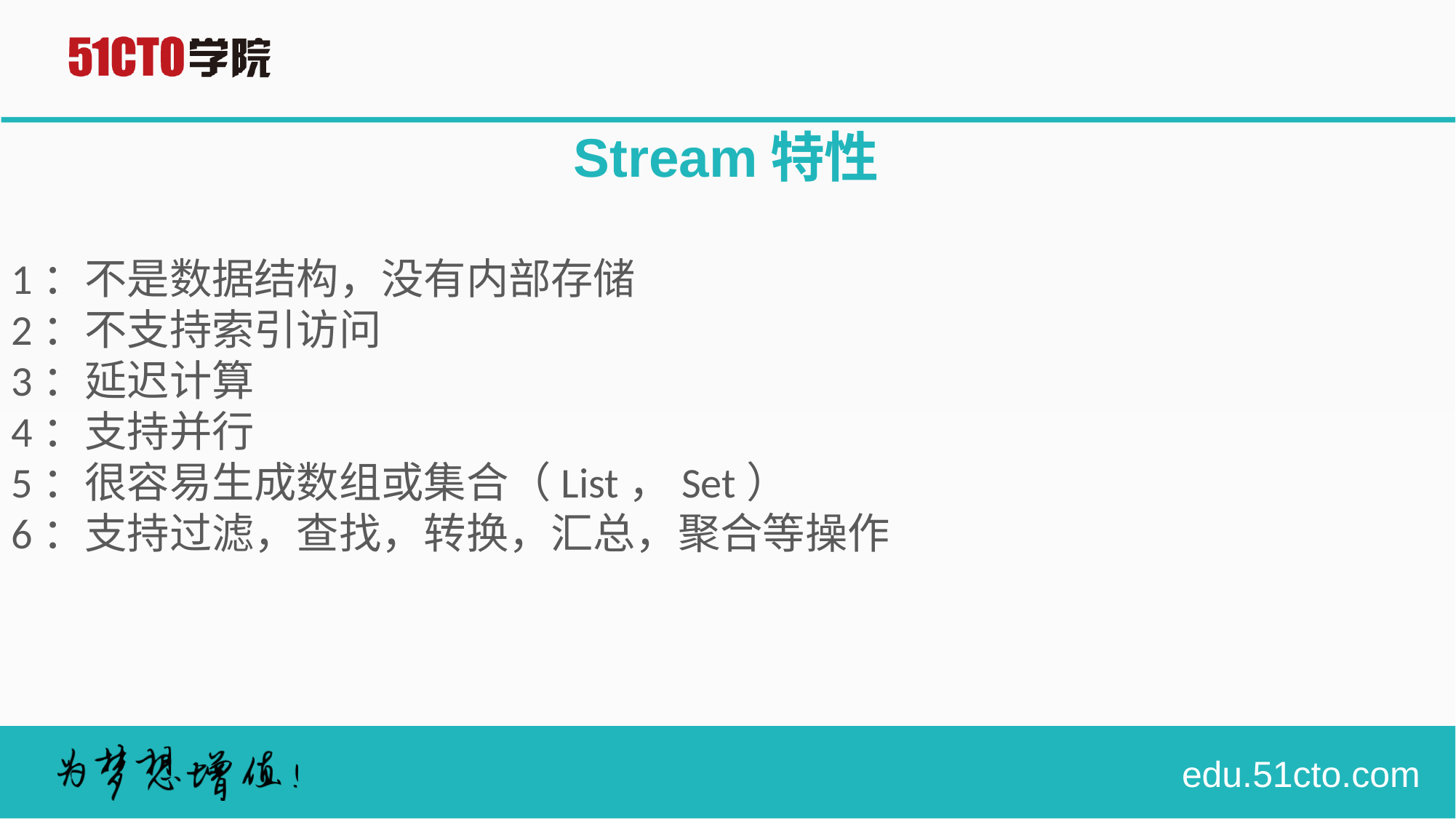

# Stream特性
1：不是数据结构，没有内部存储
2：不支持索引访问
3：延迟计算
4：支持并行
5：很容易生成数组或集合（List，Set）
6：支持过滤，查找，转换，汇总，聚合等操作